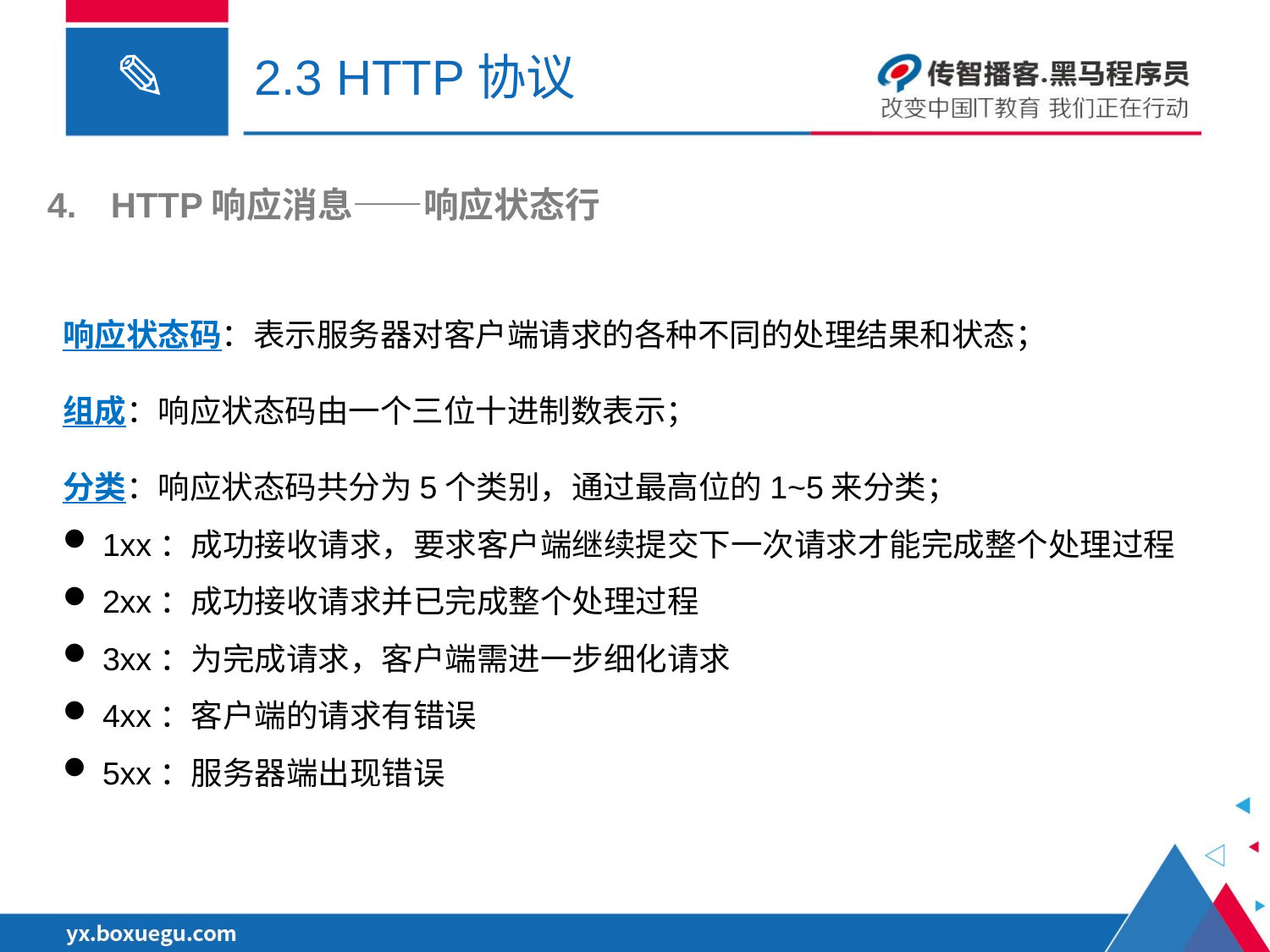

# 2.3 HTTP协议
HTTP响应消息——响应状态行
响应状态码：表示服务器对客户端请求的各种不同的处理结果和状态；
组成：响应状态码由一个三位十进制数表示；
分类：响应状态码共分为5个类别，通过最高位的1~5来分类；
1xx：成功接收请求，要求客户端继续提交下一次请求才能完成整个处理过程
2xx：成功接收请求并已完成整个处理过程
3xx：为完成请求，客户端需进一步细化请求
4xx：客户端的请求有错误
5xx：服务器端出现错误